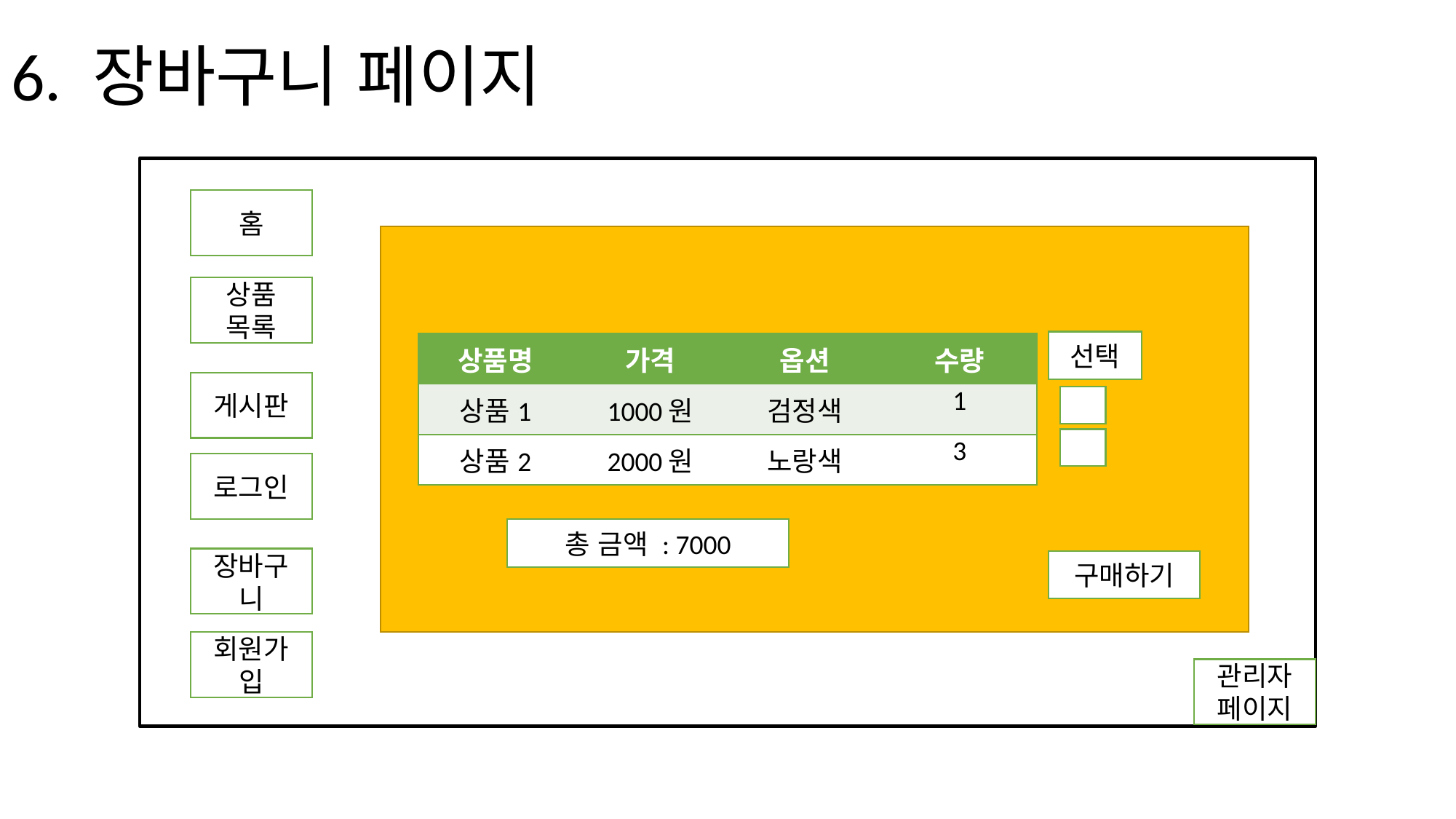

# 6. 장바구니 페이지

홈

상품 목록
선택
| 상품명 | 가격 | 옵션 | 수량 |
| --- | --- | --- | --- |
| 상품1 | 1000원 | 검정색 | 1 |
| 상품2 | 2000원 | 노랑색 | 3 |
게시판

로그인
총 금액 : 7000
장바구니
구매하기
회원가입
관리자페이지